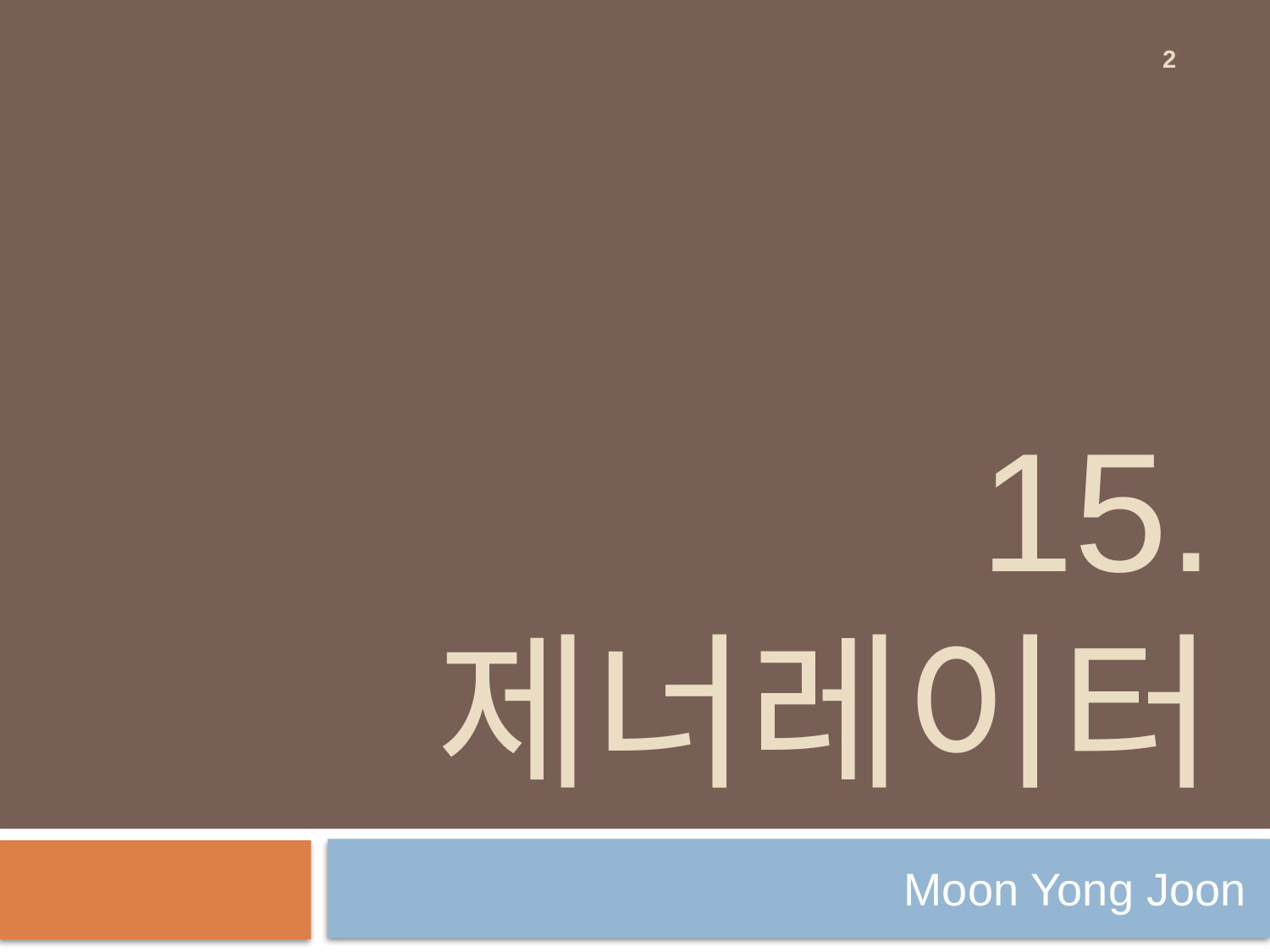

2
# 15. 제너레이터
Moon Yong Joon